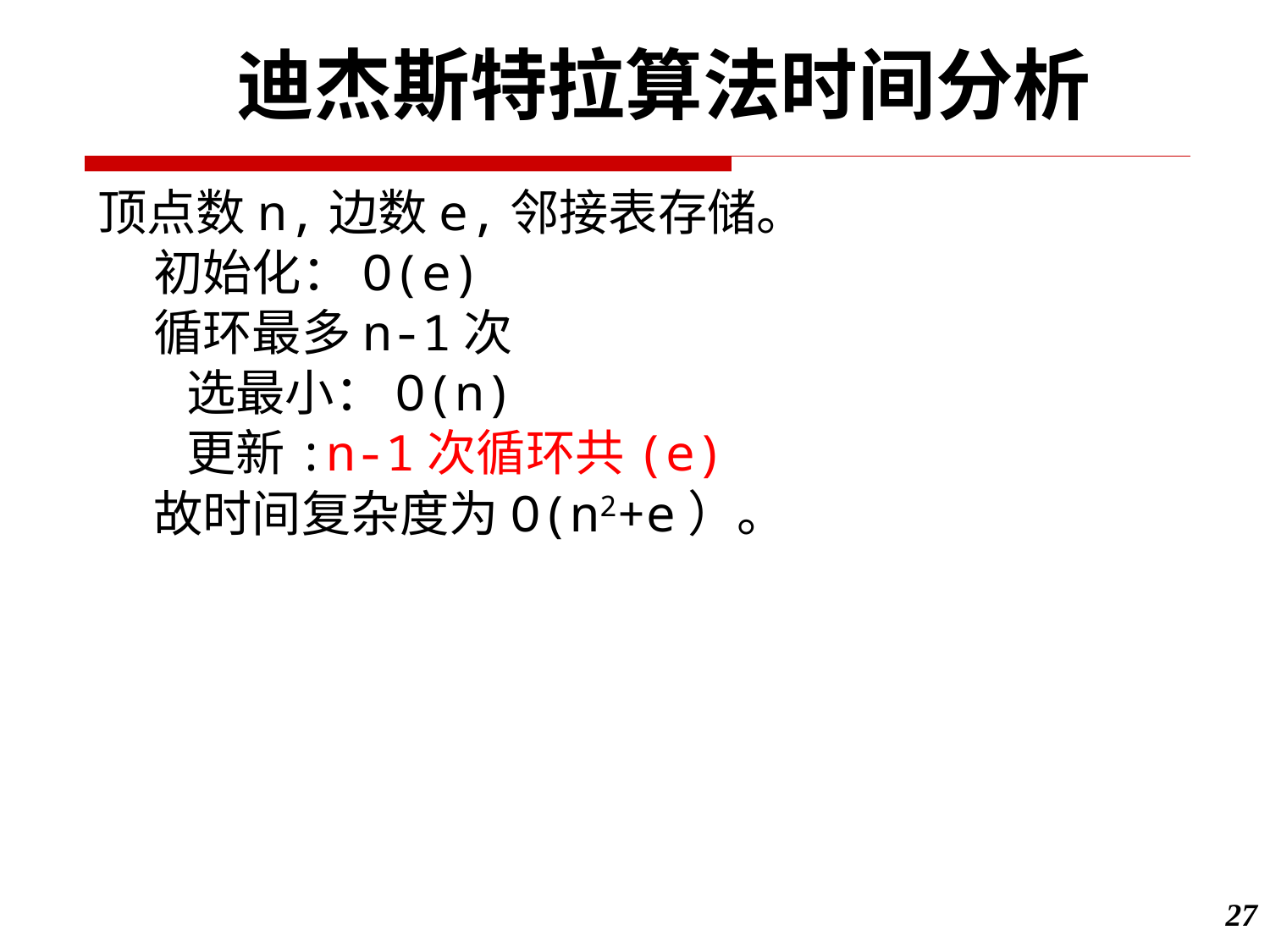

迪杰斯特拉算法时间分析
顶点数n,边数e,邻接表存储。
    初始化：O(e)
    循环最多n-1次
       选最小：O(n)
       更新:n-1次循环共(e)
    故时间复杂度为O(n2+e）。

27